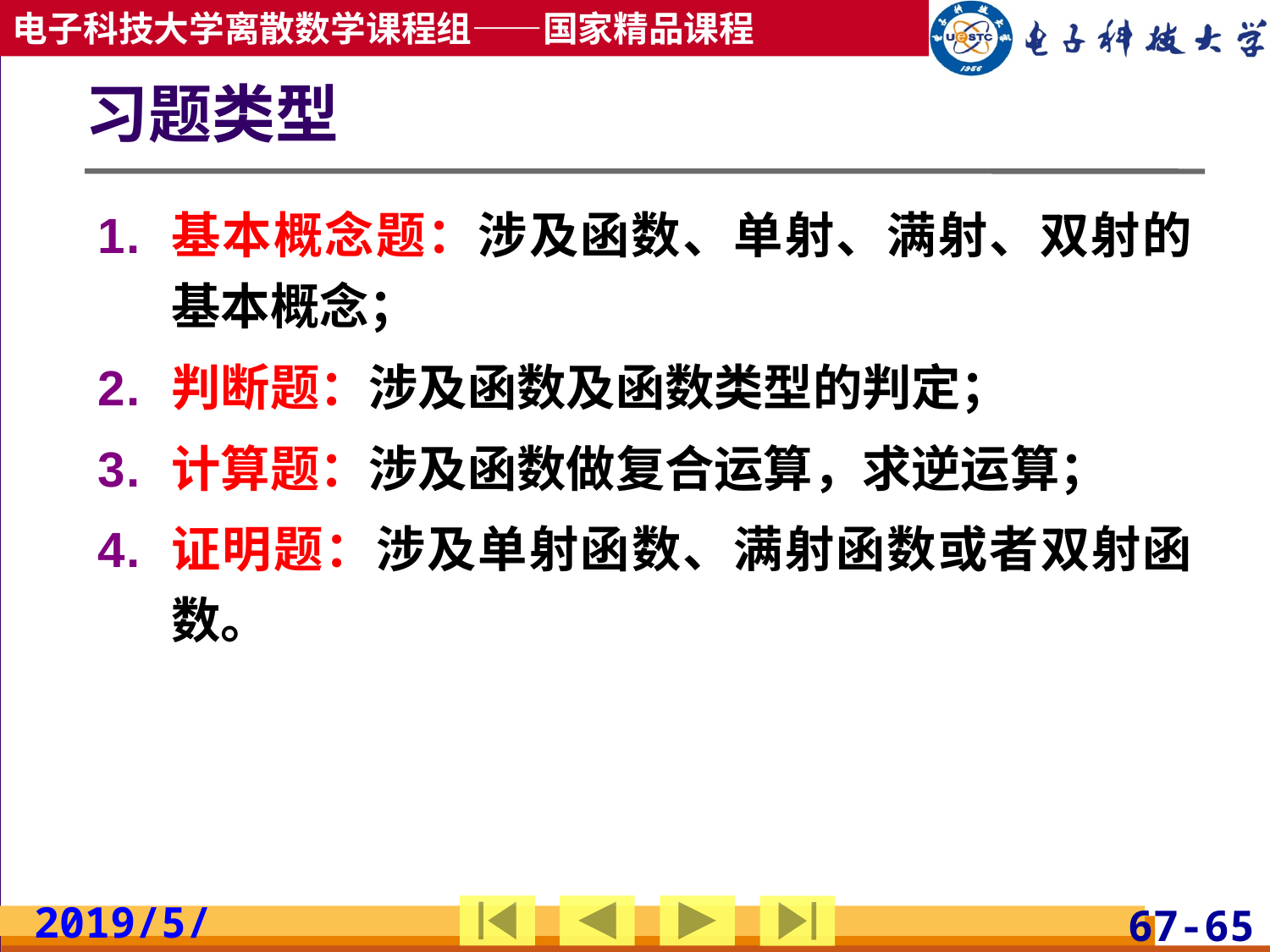

# 习题类型
基本概念题：涉及函数、单射、满射、双射的基本概念；
判断题：涉及函数及函数类型的判定；
计算题：涉及函数做复合运算，求逆运算；
证明题：涉及单射函数、满射函数或者双射函数。
2019/5/8